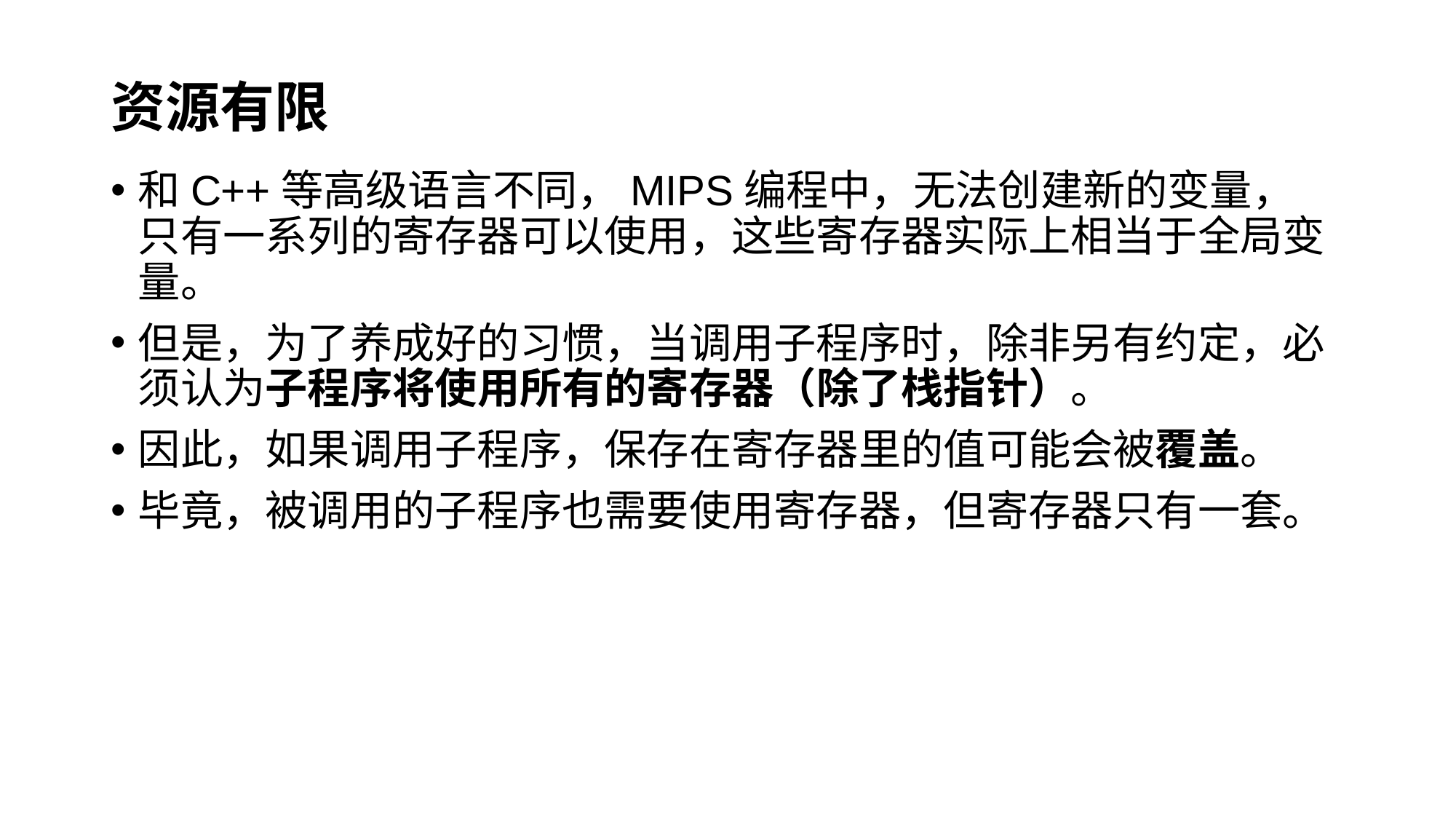

资源有限
和C++等高级语言不同，MIPS编程中，无法创建新的变量，只有一系列的寄存器可以使用，这些寄存器实际上相当于全局变量。
但是，为了养成好的习惯，当调用子程序时，除非另有约定，必须认为子程序将使用所有的寄存器（除了栈指针）。
因此，如果调用子程序，保存在寄存器里的值可能会被覆盖。
毕竟，被调用的子程序也需要使用寄存器，但寄存器只有一套。